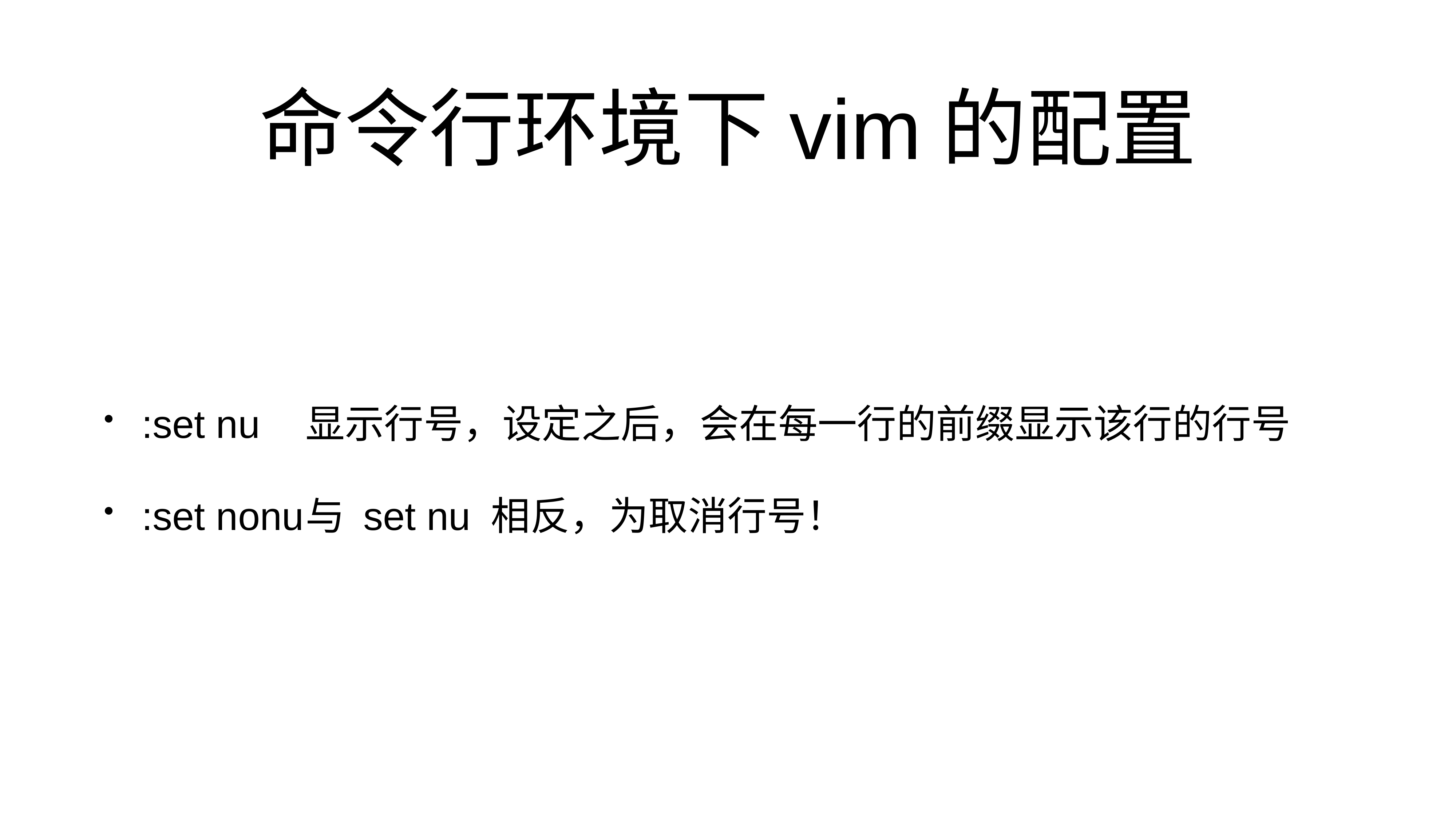

# 命令行环境下vim的配置
:set nu	显示行号，设定之后，会在每一行的前缀显示该行的行号
:set nonu	与 set nu 相反，为取消行号！